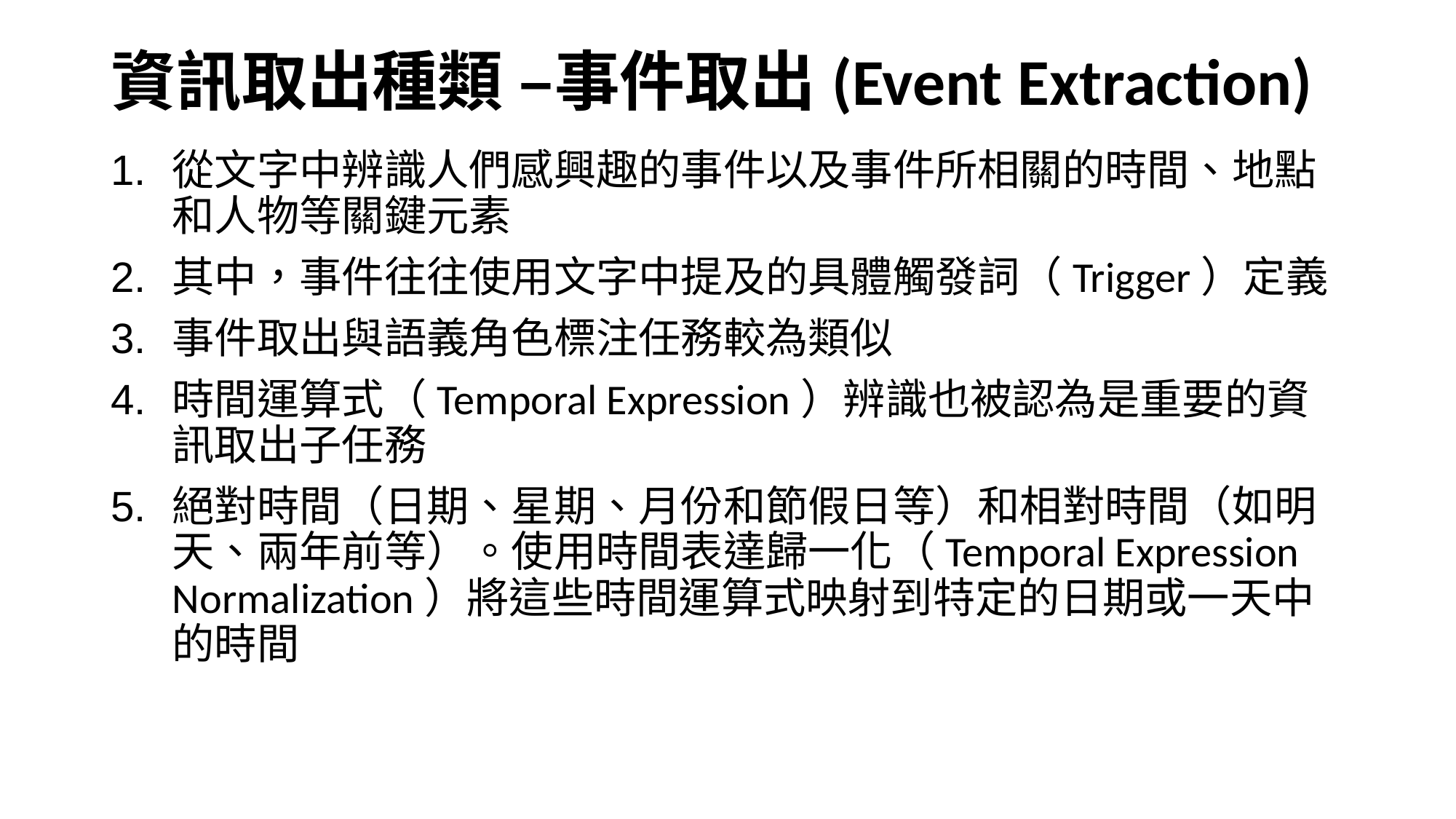

# 資訊取出種類 –事件取出(Event Extraction)
從文字中辨識人們感興趣的事件以及事件所相關的時間、地點和人物等關鍵元素
其中，事件往往使用文字中提及的具體觸發詞（Trigger）定義
事件取出與語義角色標注任務較為類似
時間運算式（Temporal Expression）辨識也被認為是重要的資訊取出子任務
絕對時間（日期、星期、月份和節假日等）和相對時間（如明天、兩年前等）。使用時間表達歸一化（Temporal Expression Normalization）將這些時間運算式映射到特定的日期或一天中的時間